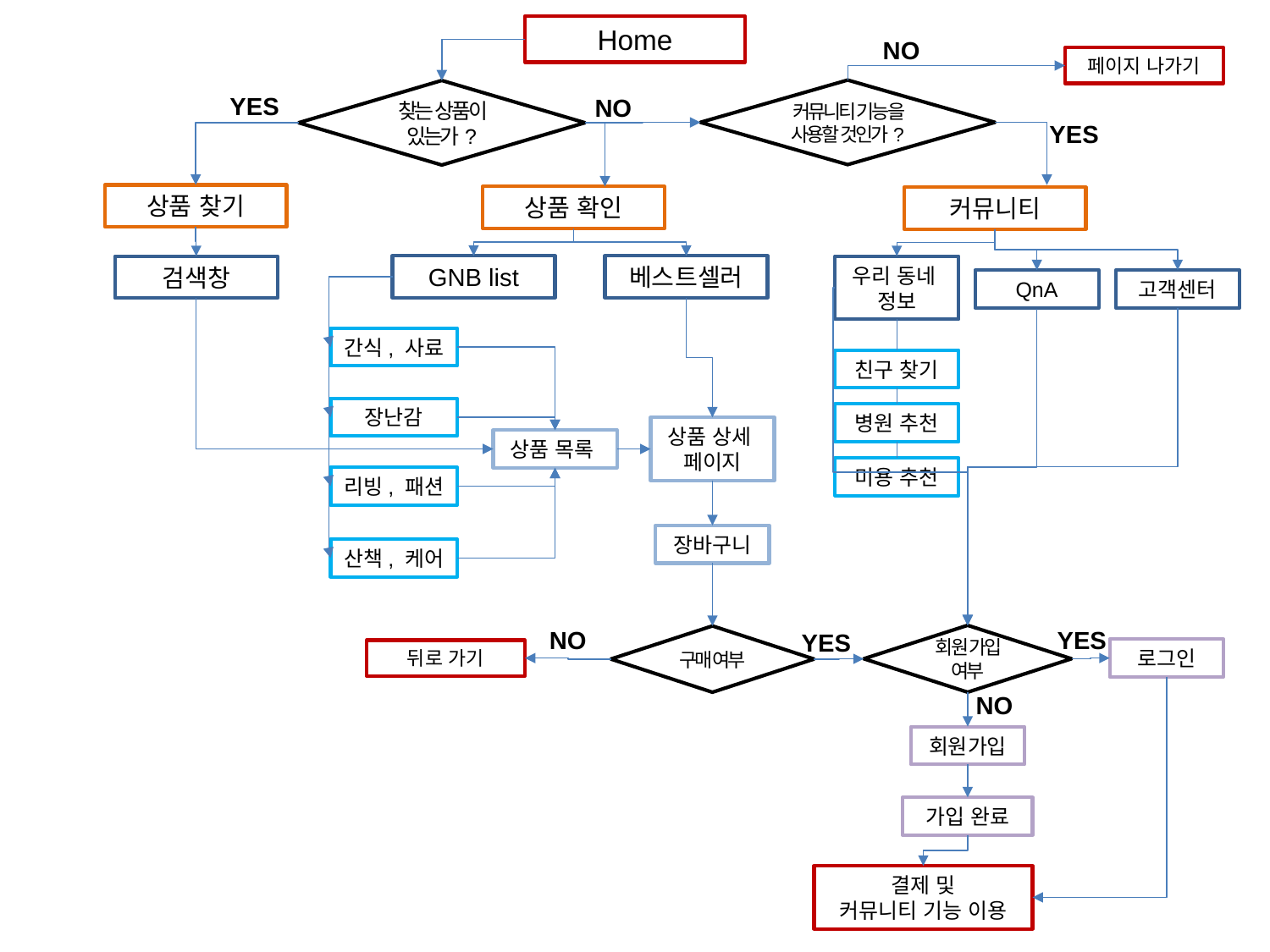

Home
NO
페이지 나가기
커뮤니티 기능을 사용할 것인가?
찾는 상품이 있는가?
YES
NO
YES
상품 찾기
상품 확인
커뮤니티
GNB list
베스트셀러
검색창
우리 동네
정보
QnA
고객센터
간식, 사료
친구 찾기
장난감
병원 추천
상품 상세
페이지
상품 목록
미용 추천
리빙, 패션
장바구니
산책, 케어
NO
YES
YES
회원 가입 여부
구매 여부
로그인
뒤로 가기
NO
회원가입
가입 완료
결제 및
커뮤니티 기능 이용